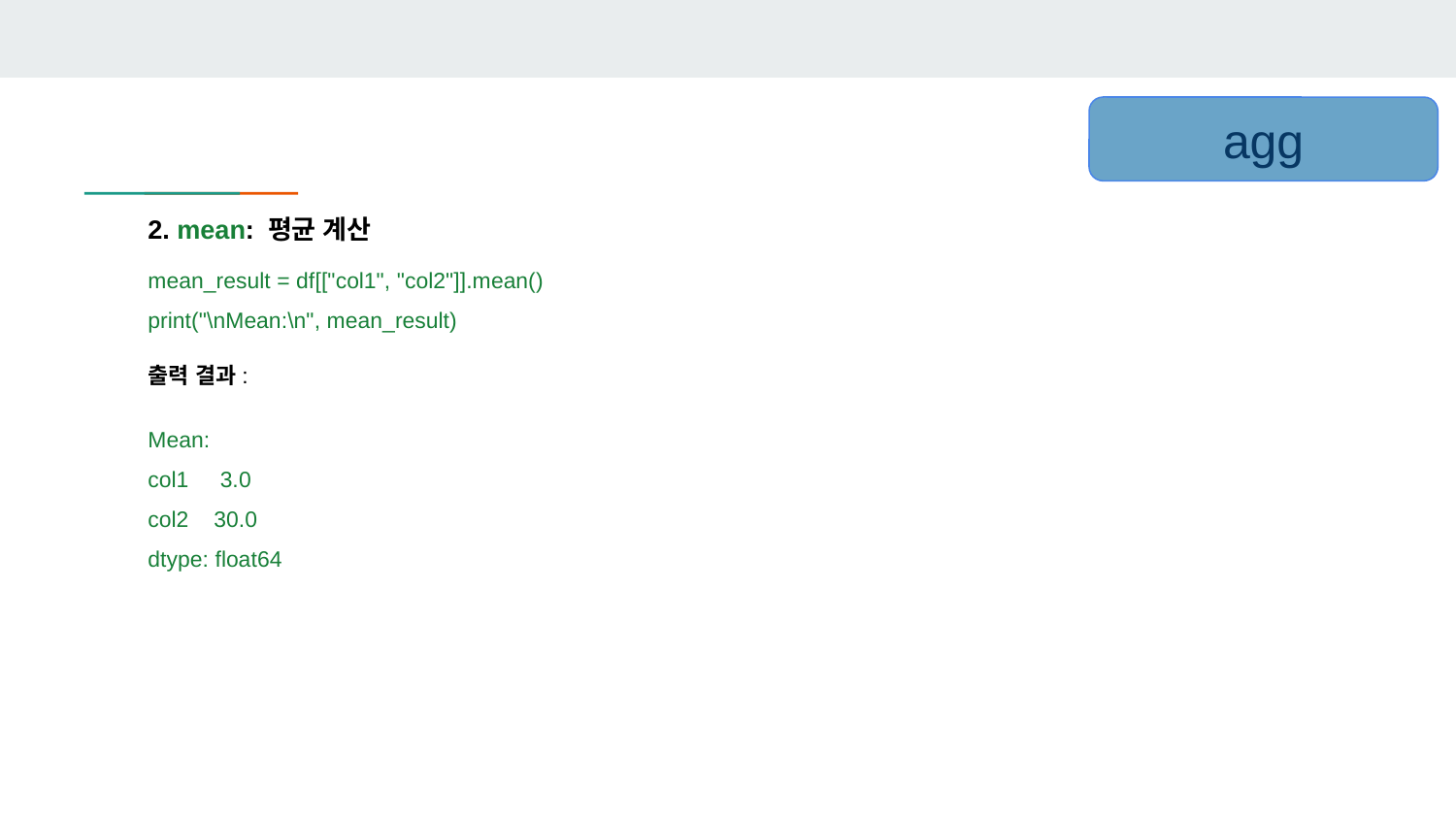

agg
2. mean: 평균 계산
mean_result = df[["col1", "col2"]].mean()
print("\nMean:\n", mean_result)
출력 결과:
Mean:
col1     3.0
col2    30.0
dtype: float64